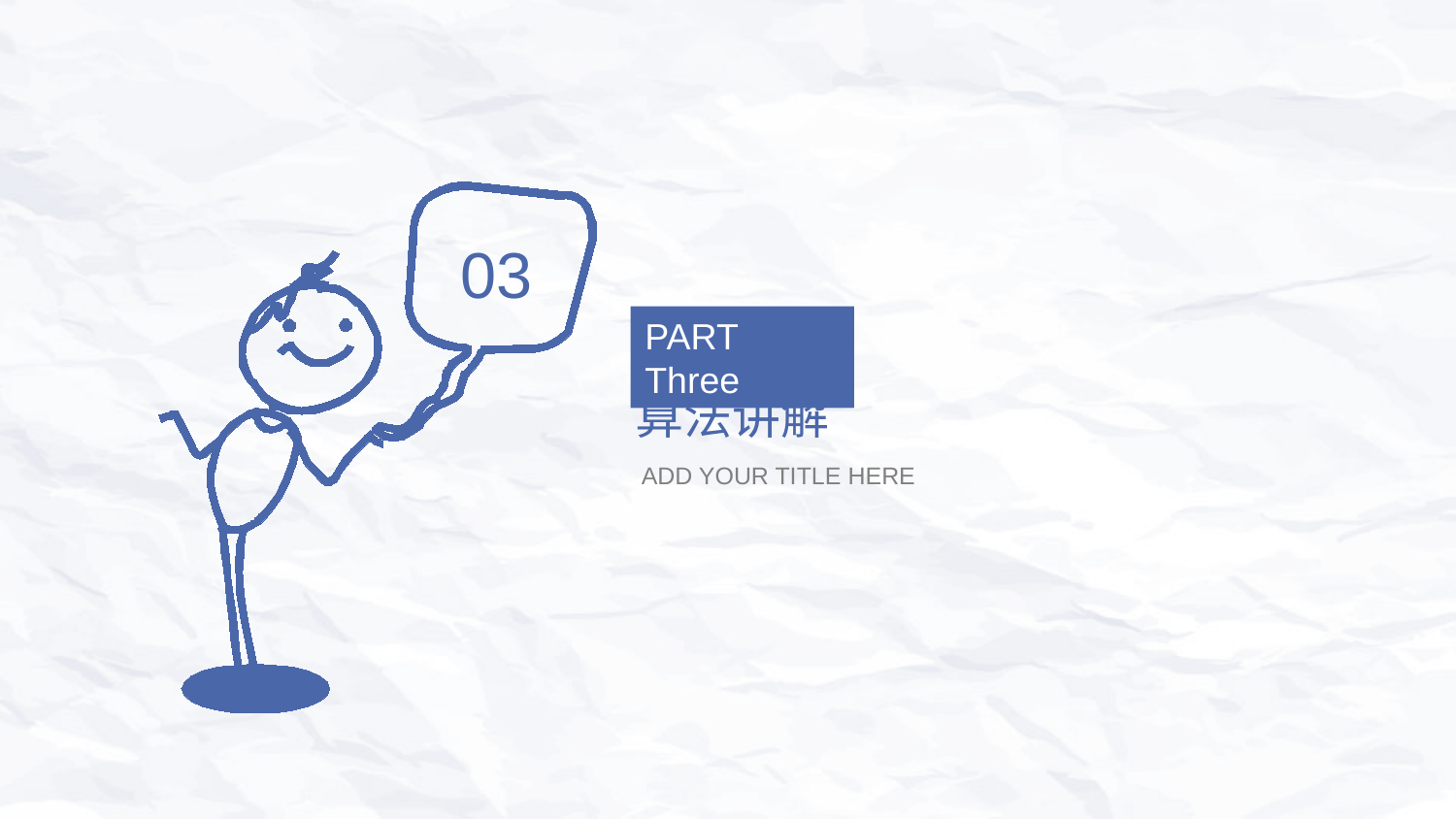

03
PART  Three
算法讲解
ADD YOUR TITLE HERE